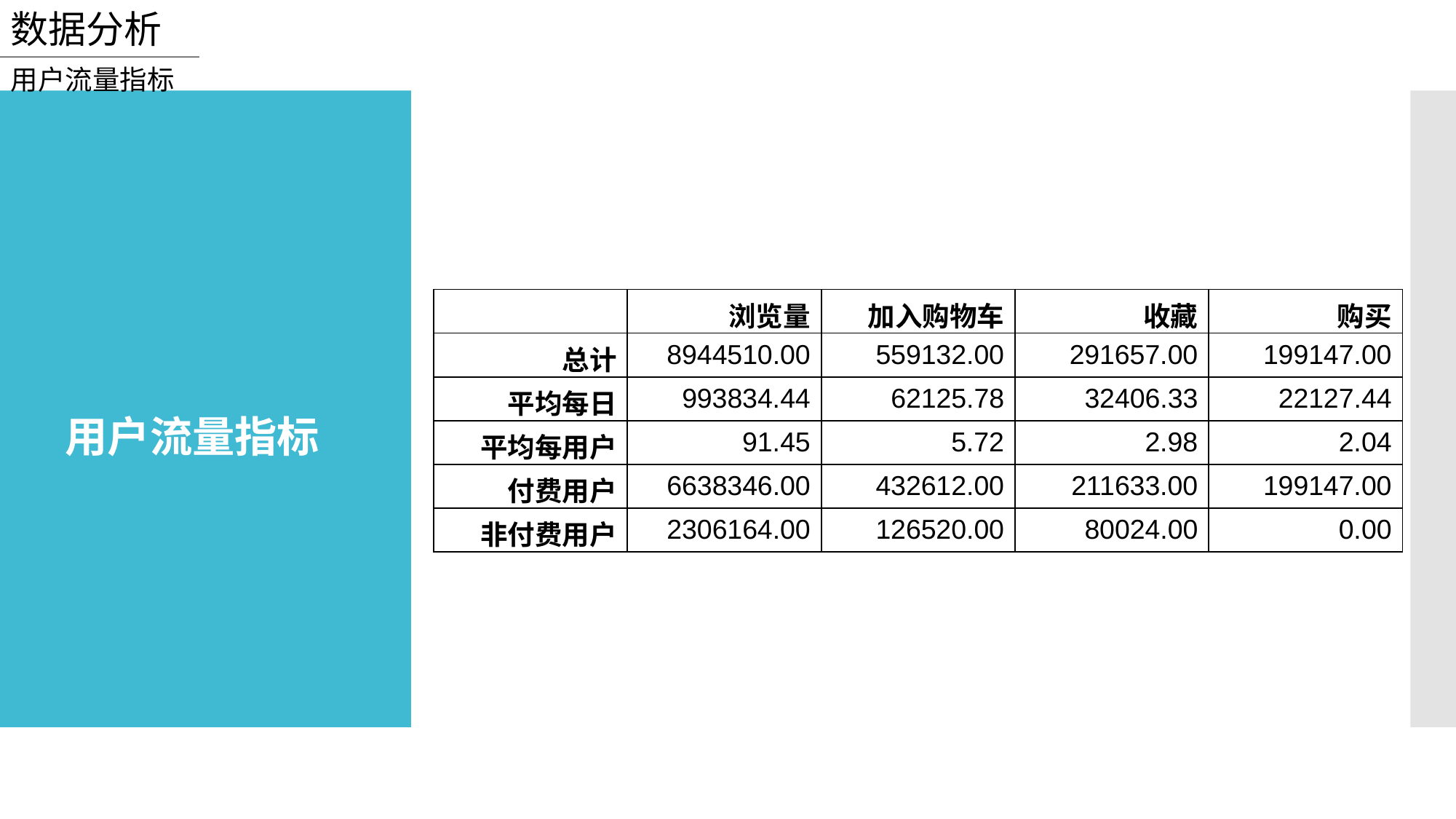

数据分析
用户流量指标
|  | 浏览量 | 加入购物车 | 收藏 | 购买 |
| --- | --- | --- | --- | --- |
| 总计 | 8944510.00 | 559132.00 | 291657.00 | 199147.00 |
| 平均每日 | 993834.44 | 62125.78 | 32406.33 | 22127.44 |
| 平均每用户 | 91.45 | 5.72 | 2.98 | 2.04 |
| 付费用户 | 6638346.00 | 432612.00 | 211633.00 | 199147.00 |
| 非付费用户 | 2306164.00 | 126520.00 | 80024.00 | 0.00 |
用户流量指标